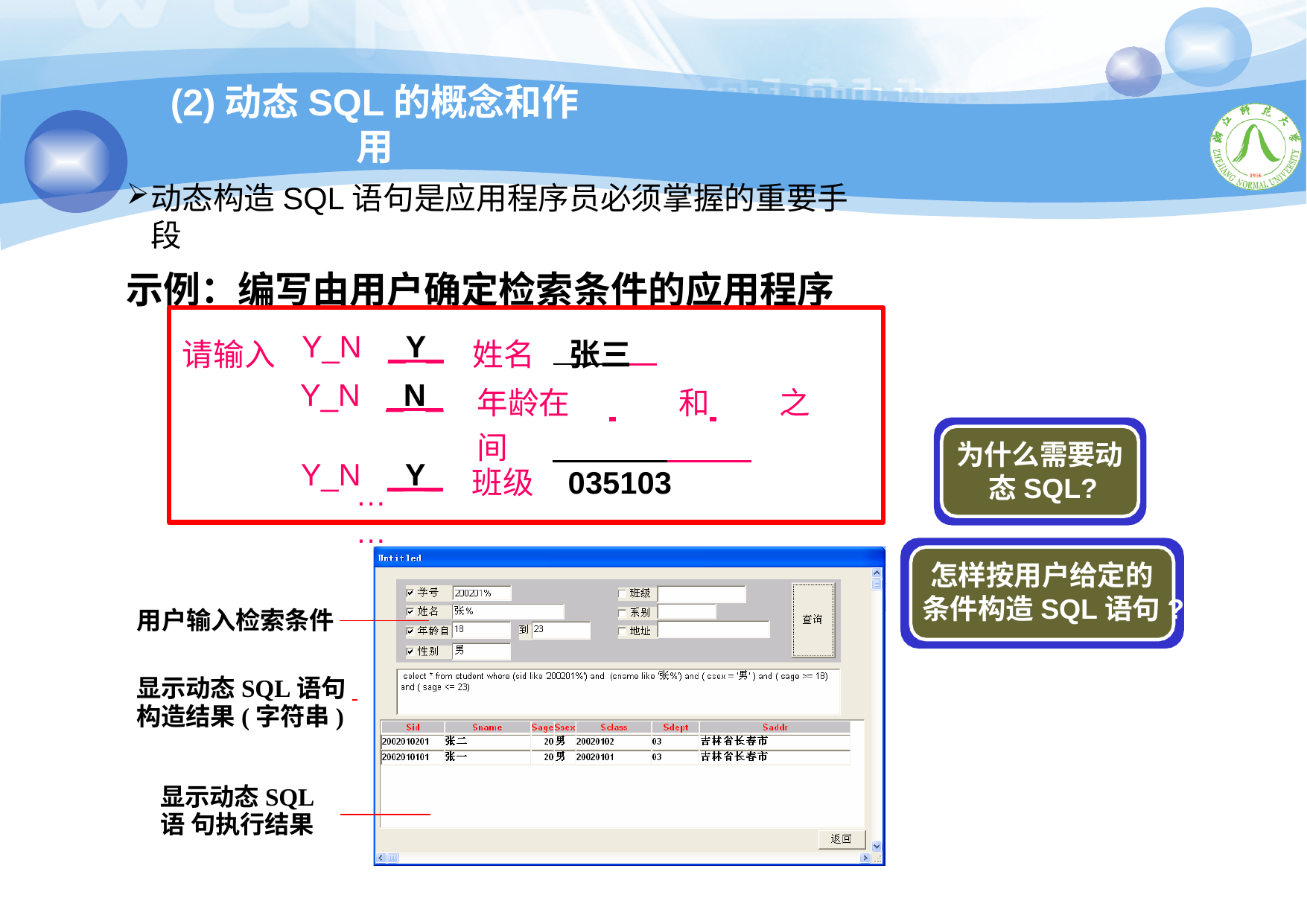

# (2)动态SQL的概念和作用
动态构造SQL语句是应用程序员必须掌握的重要手段
示例：编写由用户确定检索条件的应用程序

| 请输入 | Y\_N | \_Y\_ | 姓名 张三 |
| --- | --- | --- | --- |
|  | Y\_N | \_N\_ | 年龄在 和 之间 |
|  | Y\_N | \_Y\_ | 班级 035103 |

为什么需要动 态SQL?

… …

怎样按用户给定的 条件构造SQL语句?
用户输入检索条件

显示动态SQL语句
构造结果(字符串)

显示动态SQL语 句执行结果